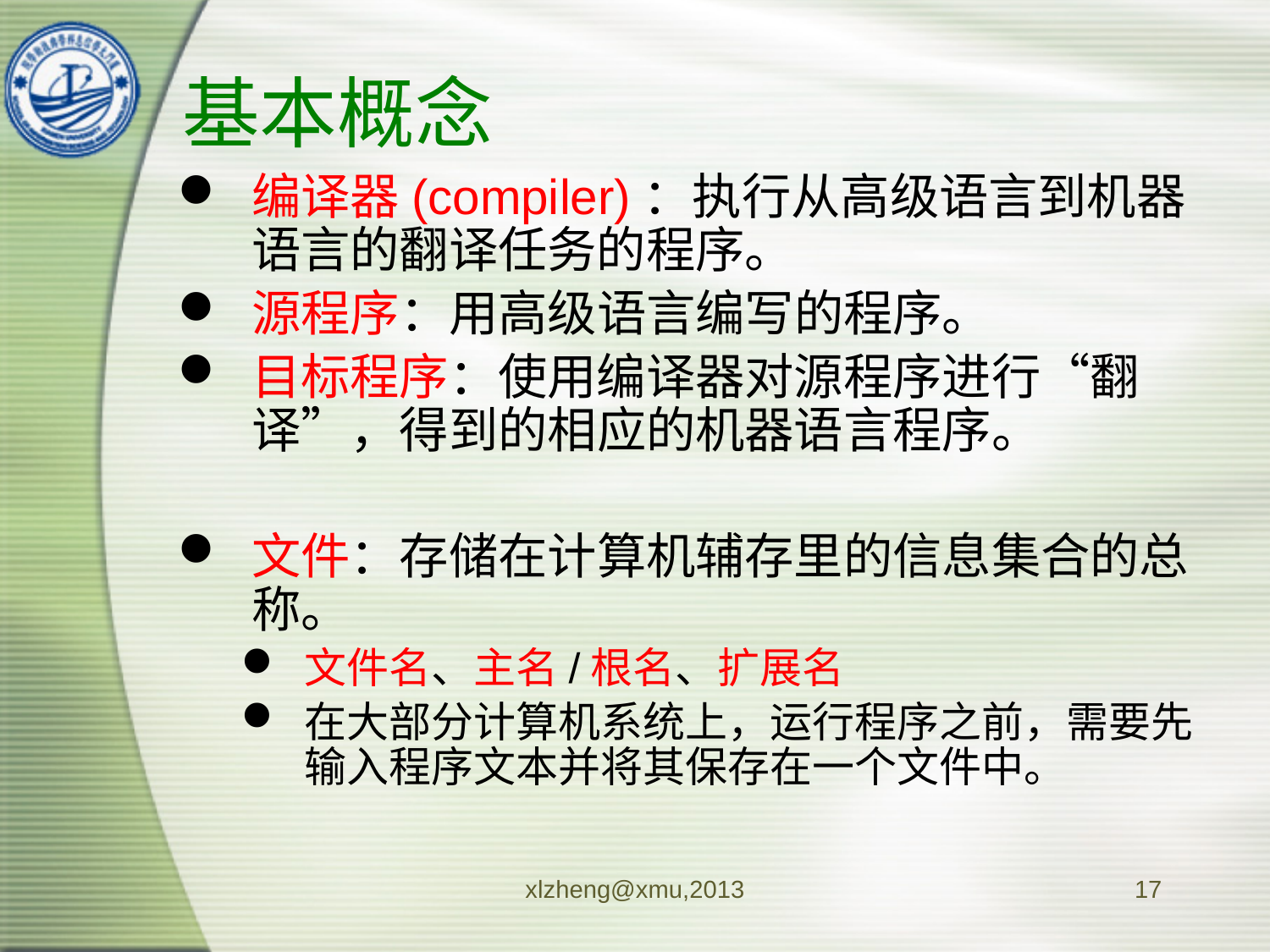

# 基本概念
编译器(compiler)：执行从高级语言到机器语言的翻译任务的程序。
源程序：用高级语言编写的程序。
目标程序：使用编译器对源程序进行“翻译”，得到的相应的机器语言程序。

文件：存储在计算机辅存里的信息集合的总称。
文件名、主名/根名、扩展名
在大部分计算机系统上，运行程序之前，需要先输入程序文本并将其保存在一个文件中。
xlzheng@xmu,2013
17